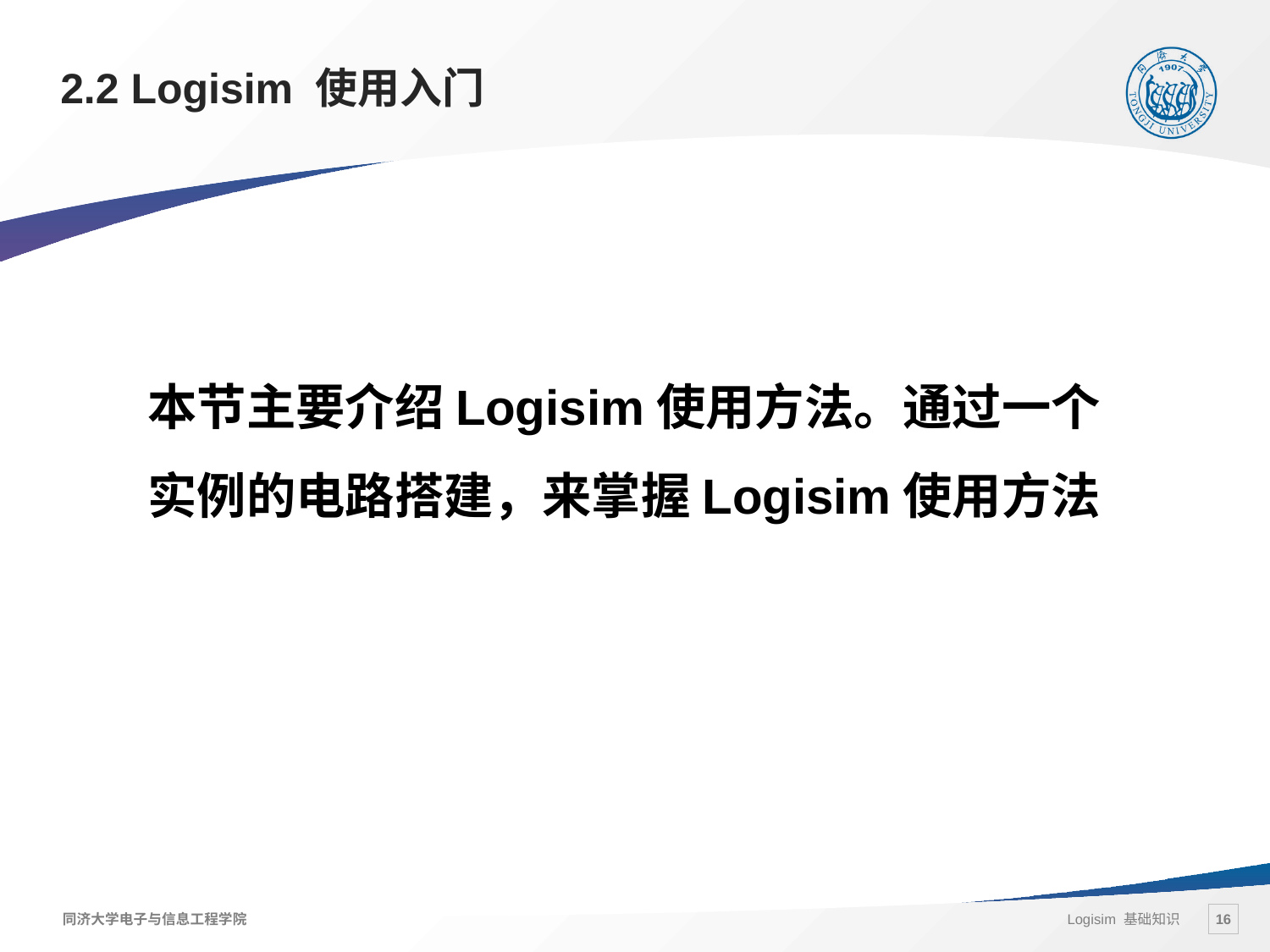

# 2.2 Logisim 使用入门
本节主要介绍Logisim使用方法。通过一个实例的电路搭建，来掌握Logisim使用方法